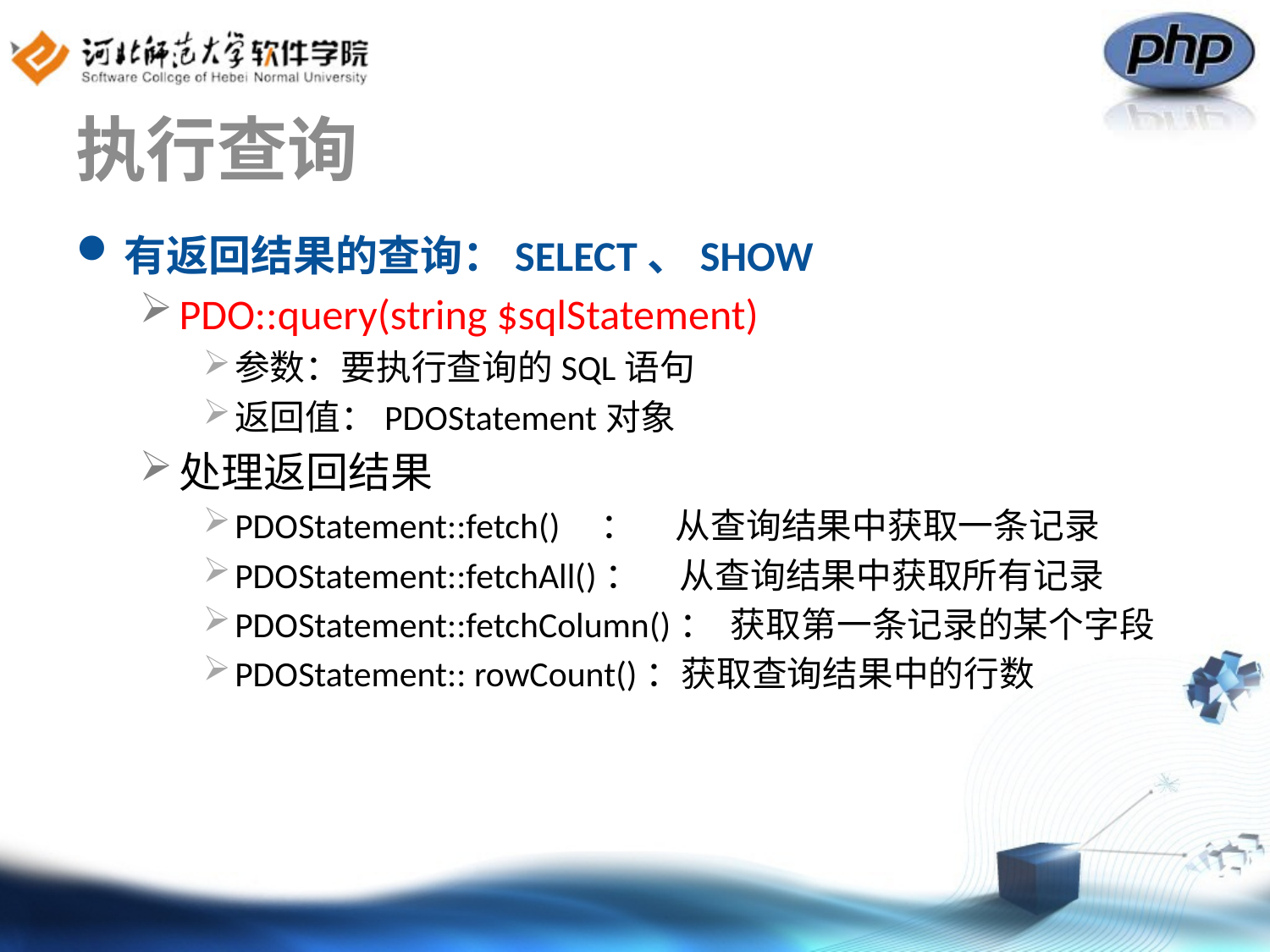

# 执行查询
有返回结果的查询：SELECT、SHOW
PDO::query(string $sqlStatement)
参数：要执行查询的SQL语句
返回值：PDOStatement对象
处理返回结果
PDOStatement::fetch()    ：     从查询结果中获取一条记录
PDOStatement::fetchAll()：     从查询结果中获取所有记录
PDOStatement::fetchColumn()：  获取第一条记录的某个字段
PDOStatement:: rowCount()：获取查询结果中的行数